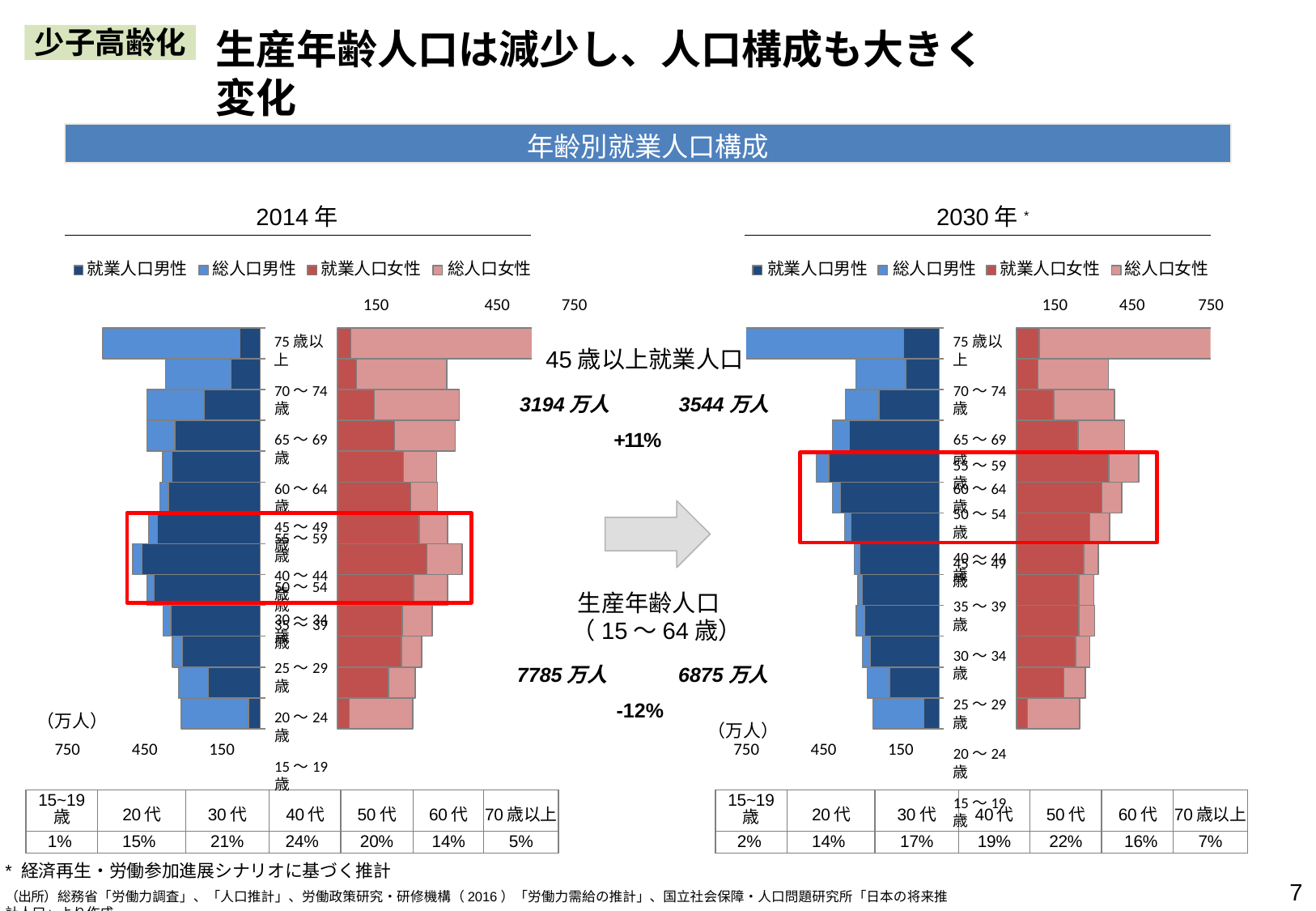

# 生産年齢人口は減少し、人口構成も大きく変化
少子高齢化
年齢別就業人口構成
2014年	2030年*

就業人口男性
総人口男性
就業人口女性	総人口女性	就業人口男性	総人口男性
150	450	750
就業人口女性
150
総人口女性
450	750

75歳以上
70～74歳
65～69歳
60～64歳
55～59歳
50～54歳
75歳以上
70～74歳
65～69歳
60～64歳
45歳以上就業人口
3194万人	3544万人
+11%

55～59歳
50～54歳
45～49歳

45～49歳
40～44歳
35～39歳
40～44歳
35～39歳
30～34歳
25～29歳
20～24歳
15～19歳
生産年齢人口
（15～64歳）
7785万人	6875万人
30～34歳
25～29歳
20～24歳
15～19歳
-12%
（万人）
750
（万人）
450
150
750
450
150
| 15~19 歳 | 20代 | 30代 | 40代 | 50代 | 60代 | 70歳以上 |
| --- | --- | --- | --- | --- | --- | --- |
| 1% | 15% | 21% | 24% | 20% | 14% | 5% |
| 15~19 歳 | 20代 | 30代 | 40代 | 50代 | 60代 | 70歳以上 |
| --- | --- | --- | --- | --- | --- | --- |
| 2% | 14% | 17% | 19% | 22% | 16% | 7% |
* 経済再生・労働参加進展シナリオに基づく推計
（出所）総務省「労働力調査」、「人口推計」、労働政策研究・研修機構（2016）「労働力需給の推計」、国立社会保障・人口問題研究所「日本の将来推計人口」より作成
7